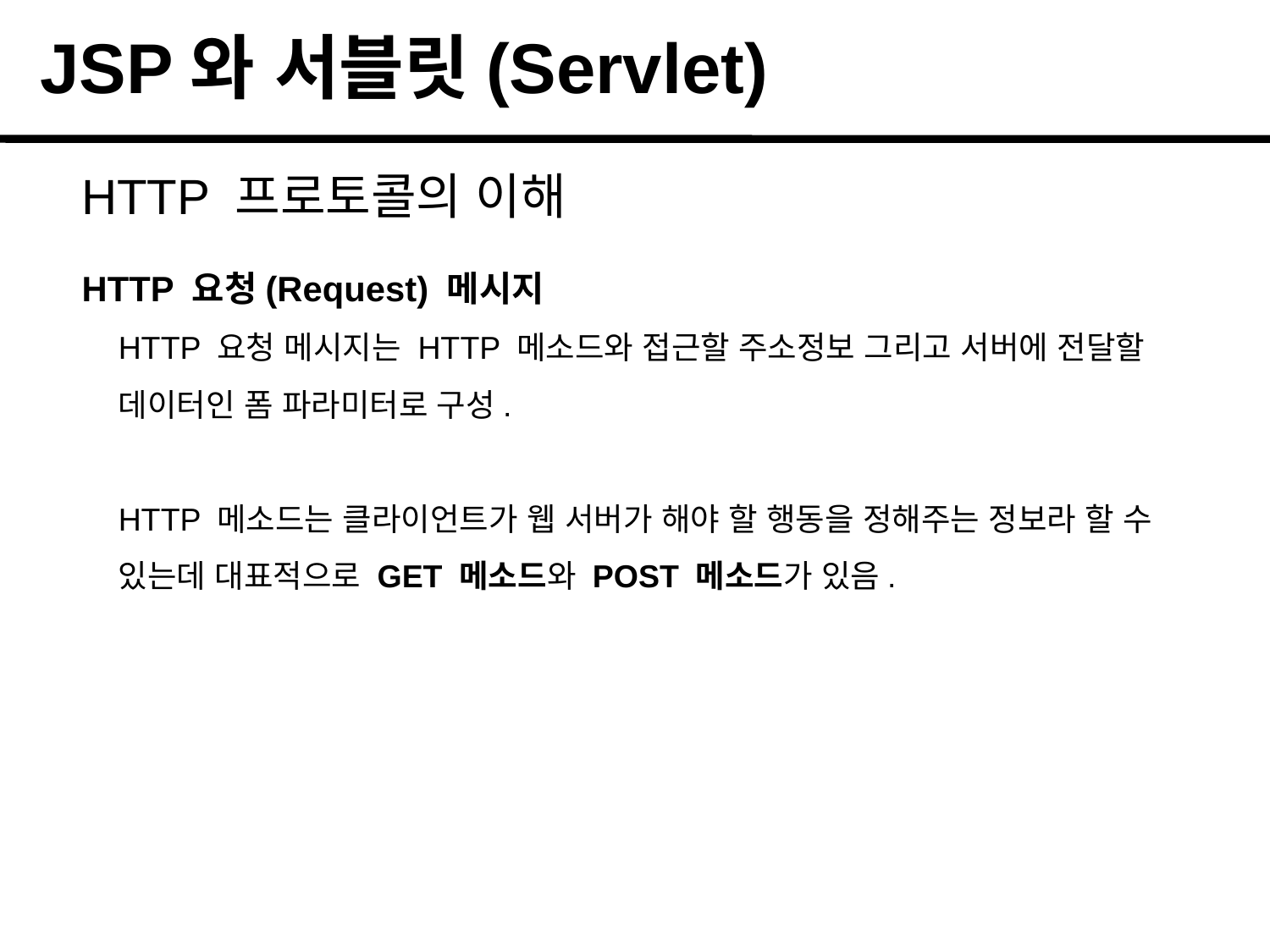

JSP와 서블릿(Servlet)
HTTP 프로토콜의 이해

HTTP 요청(Request) 메시지
HTTP 요청 메시지는 HTTP 메소드와 접근할 주소정보 그리고 서버에 전달할 데이터인 폼 파라미터로 구성.

HTTP 메소드는 클라이언트가 웹 서버가 해야 할 행동을 정해주는 정보라 할 수 있는데 대표적으로 GET 메소드와 POST 메소드가 있음.